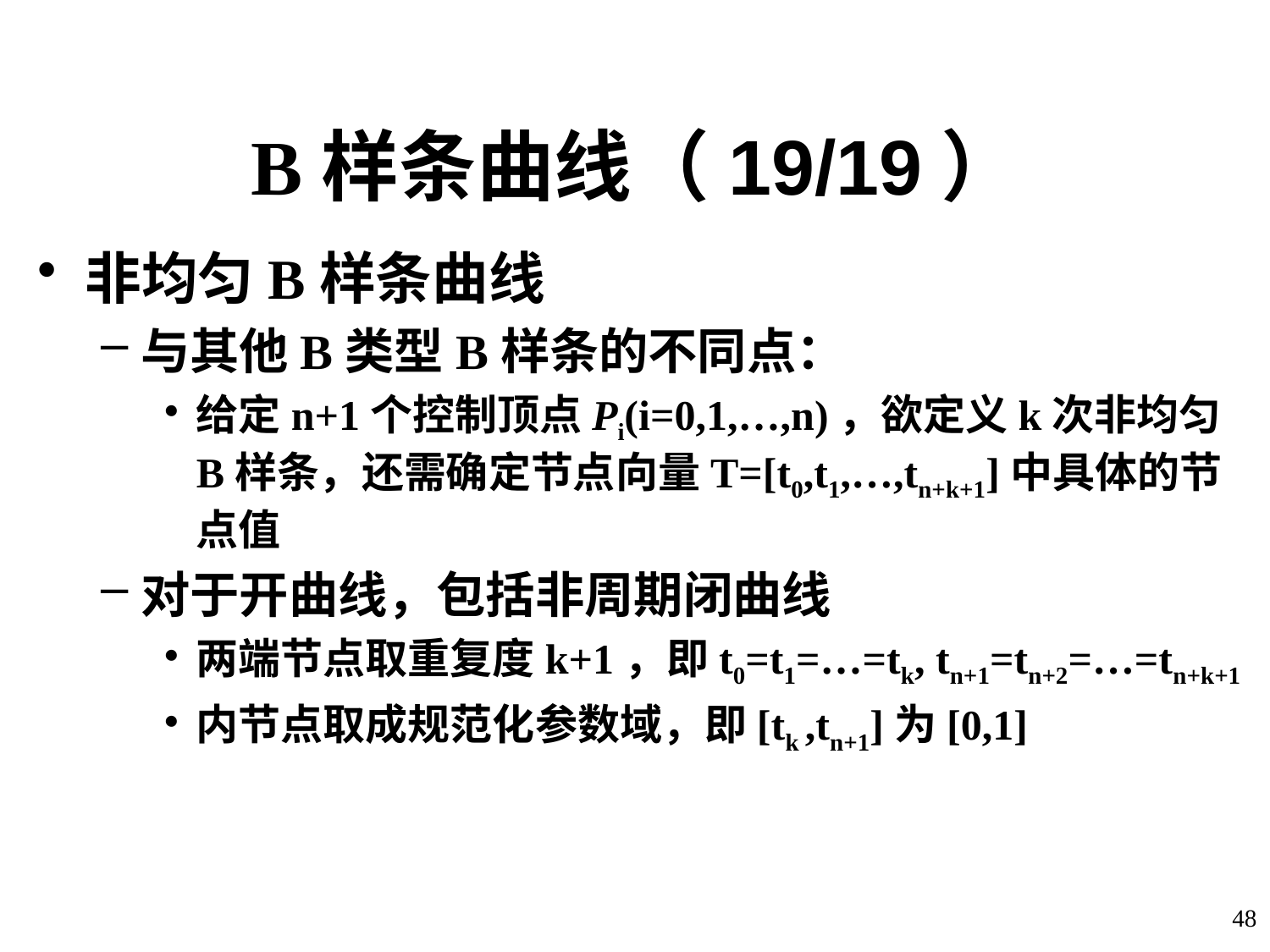

# B样条曲线（19/19）
非均匀B样条曲线
与其他B类型B样条的不同点：
给定n+1个控制顶点Pi(i=0,1,…,n)，欲定义k次非均匀B样条，还需确定节点向量T=[t0,t1,…,tn+k+1]中具体的节点值
对于开曲线，包括非周期闭曲线
两端节点取重复度k+1，即t0=t1=…=tk, tn+1=tn+2=…=tn+k+1
内节点取成规范化参数域，即[tk ,tn+1]为[0,1]
48